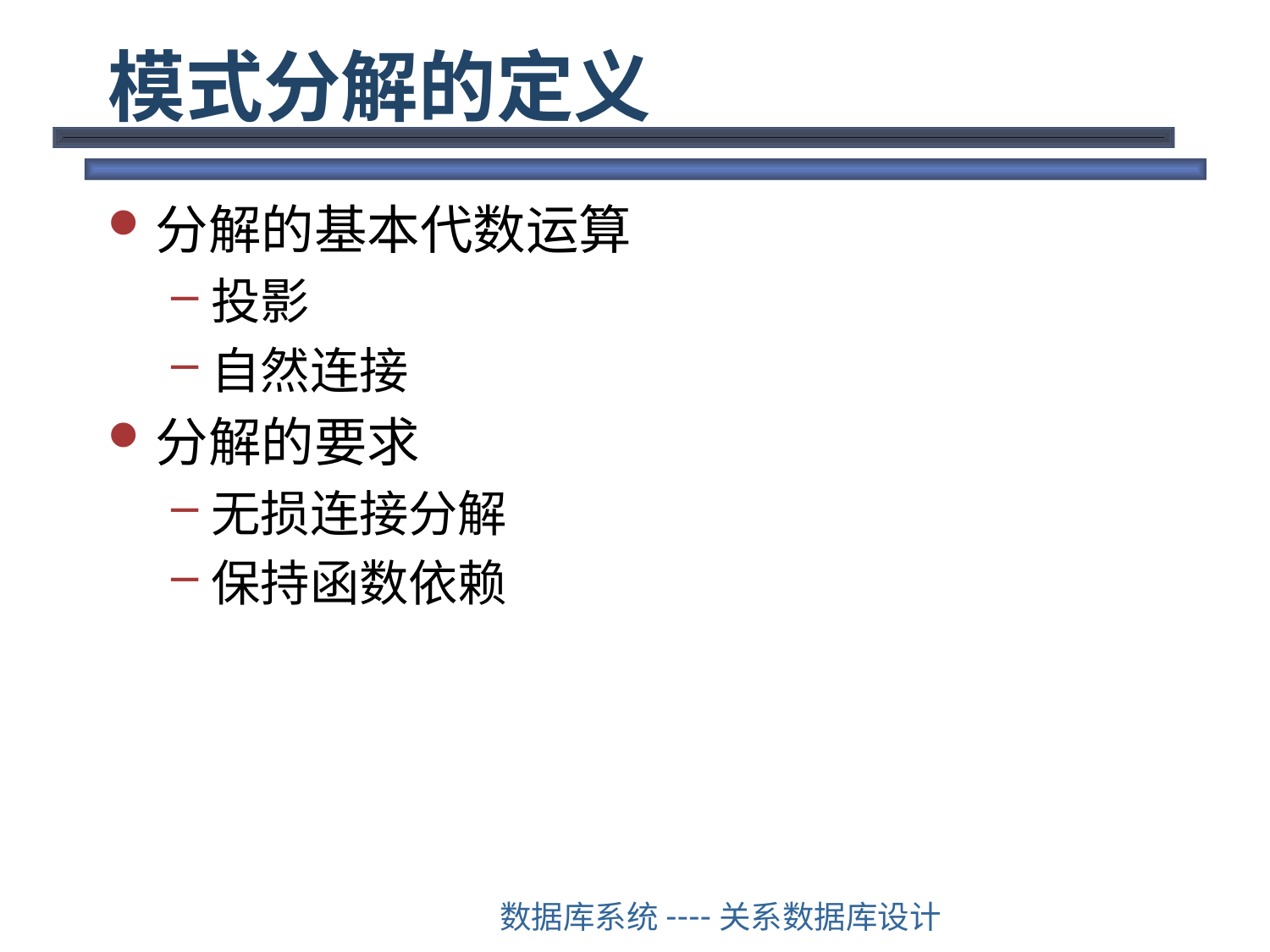

# 模式分解的定义
分解的基本代数运算
投影
自然连接
分解的要求
无损连接分解
保持函数依赖
数据库系统----关系数据库设计